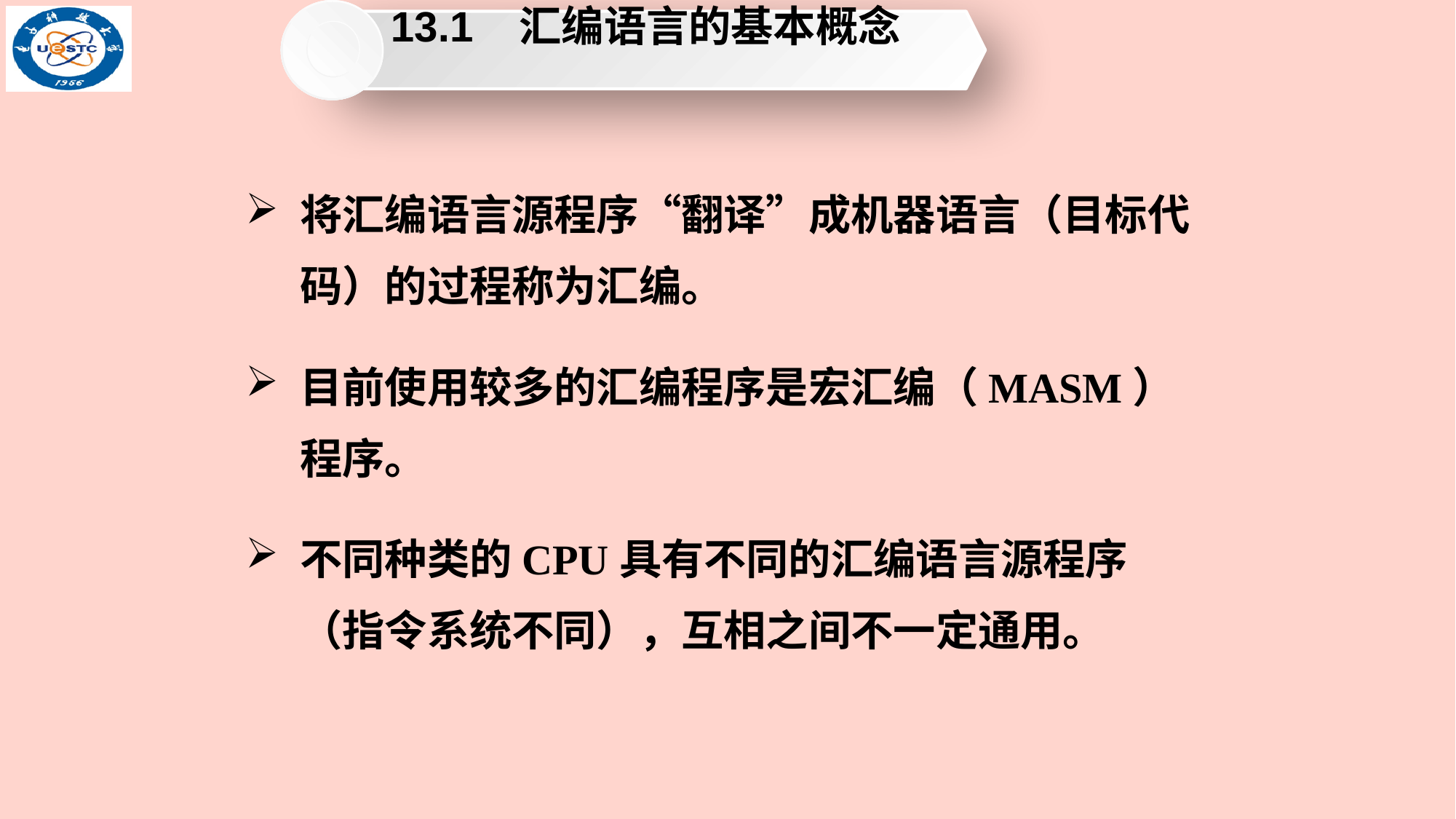

13.1   汇编语言的基本概念

将汇编语言源程序“翻译”成机器语言（目标代码）的过程称为汇编。
目前使用较多的汇编程序是宏汇编（MASM）程序。
不同种类的CPU具有不同的汇编语言源程序（指令系统不同），互相之间不一定通用。